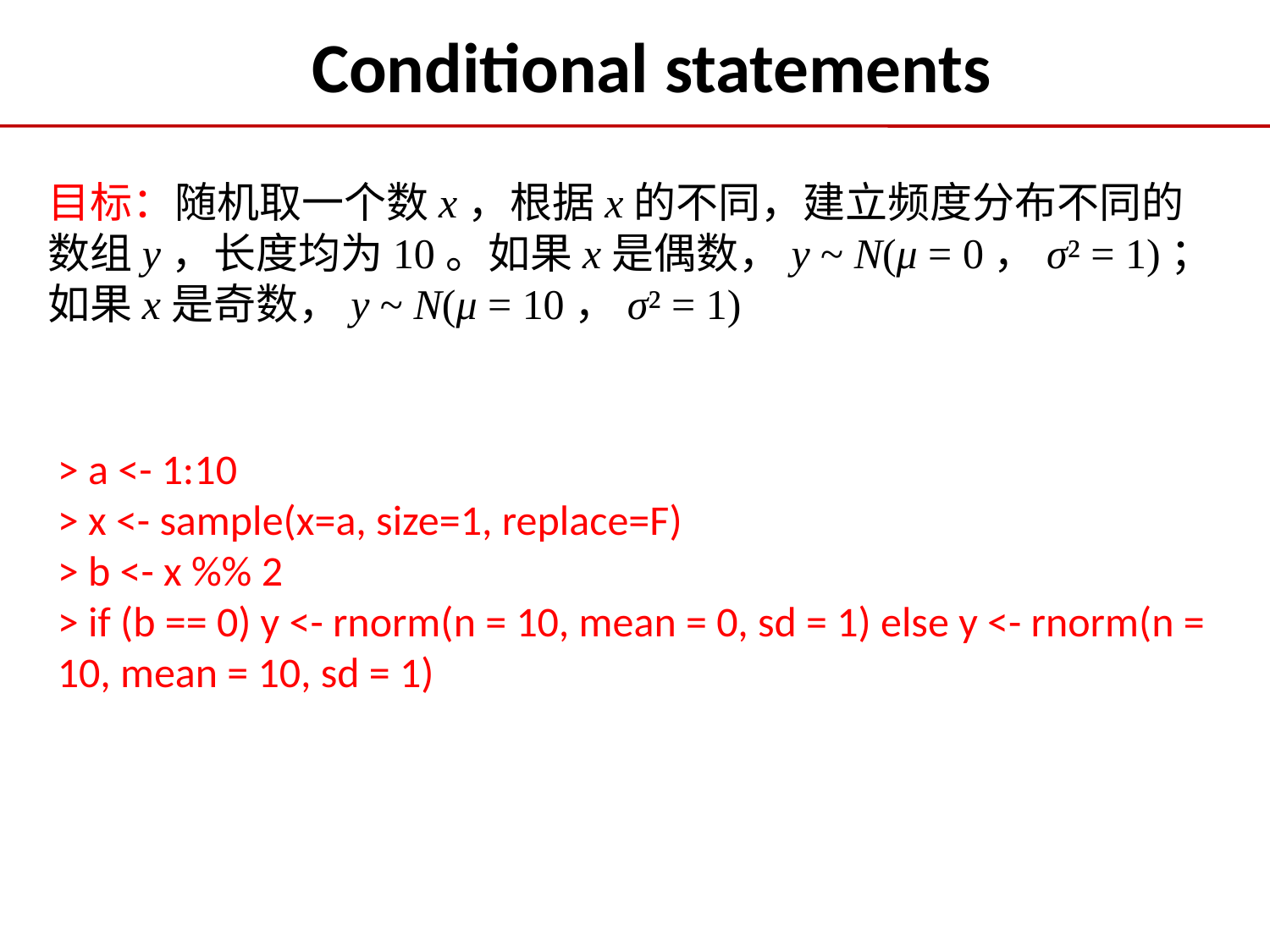

Conditional statements

目标：随机取一个数x，根据x的不同，建立频度分布不同的数组y，长度均为10。如果x是偶数，y ~ N(μ = 0，σ² = 1)；如果x是奇数，y ~ N(μ = 10，σ² = 1)
> a <- 1:10
> x <- sample(x=a, size=1, replace=F)
> b <- x %% 2
> if (b == 0) y <- rnorm(n = 10, mean = 0, sd = 1) else y <- rnorm(n = 10, mean = 10, sd = 1)